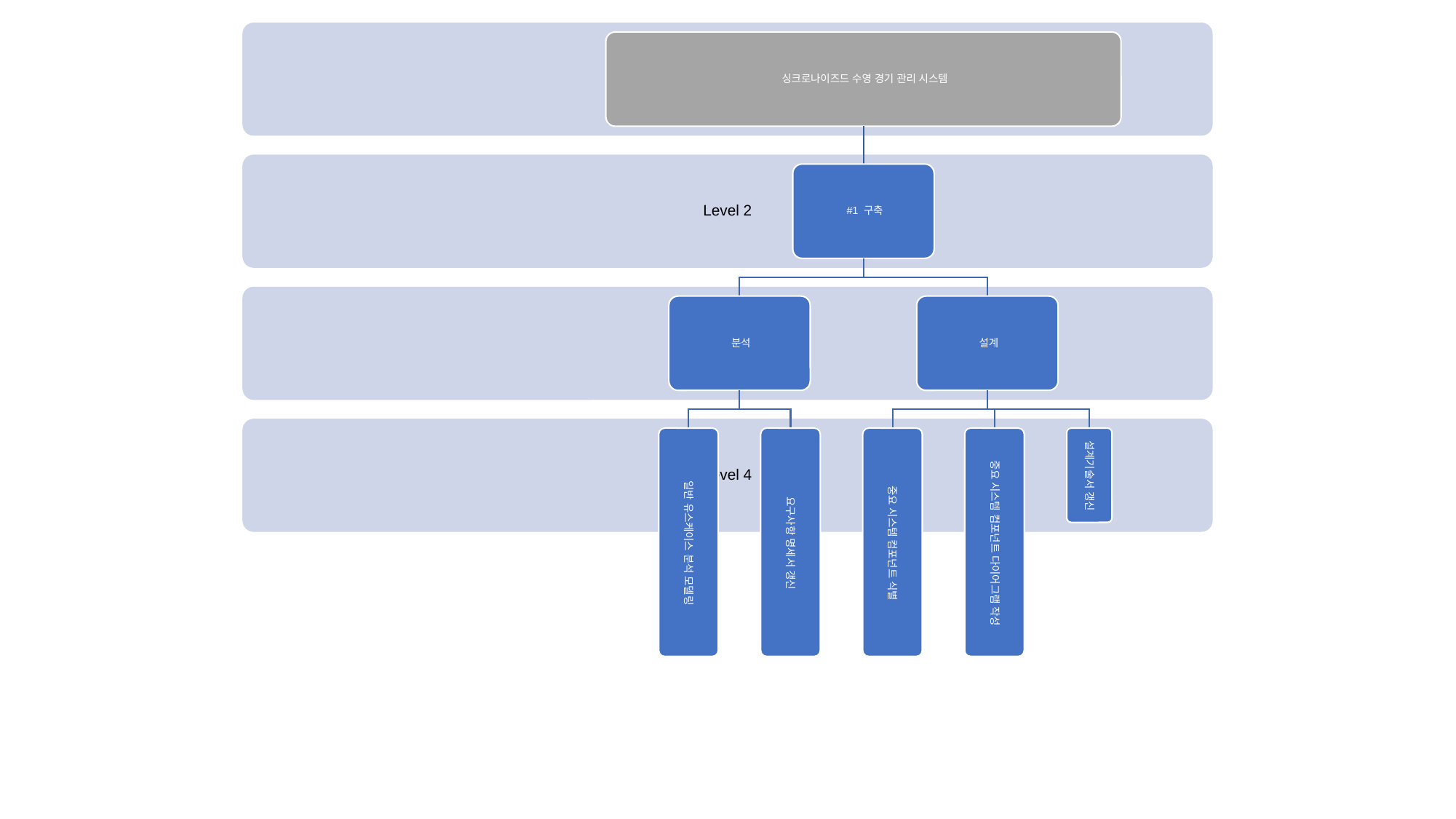

Level 4
Level 3
Level 2
Level 1
싱크로나이즈드 수영 경기 관리 시스템
#1 구축
분석
일반 유스케이스 분석 모델링
요구사항 명세서 갱신
설계
중요 시스템 컴포넌트 식별
중요 시스템 컴포넌트 다이어그램 작성
설계기술서 갱신